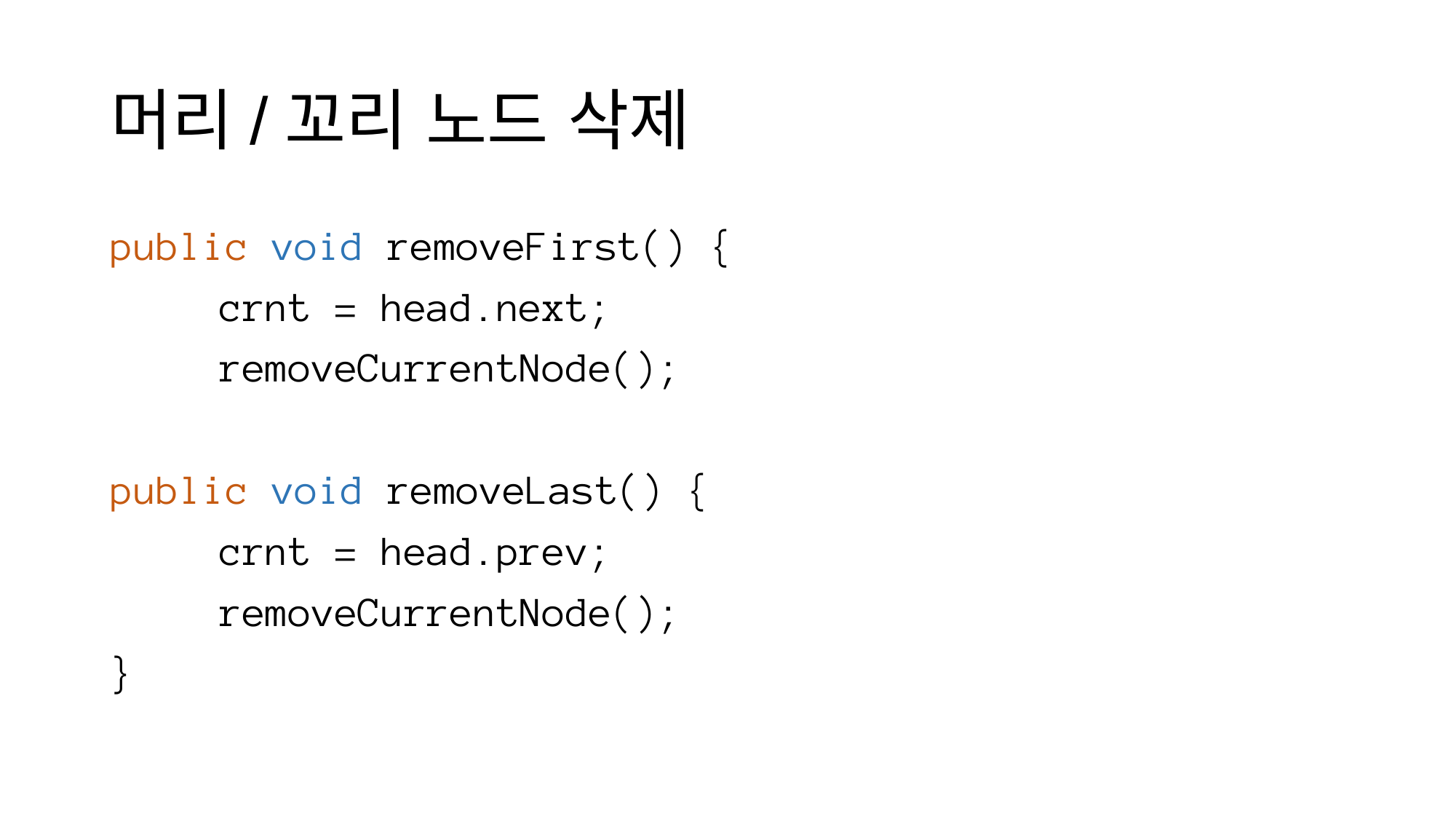

# 머리/꼬리 노드 삭제
public void removeFirst() {
	crnt = head.next;
	removeCurrentNode();

public void removeLast() {
	crnt = head.prev;
	removeCurrentNode();
}